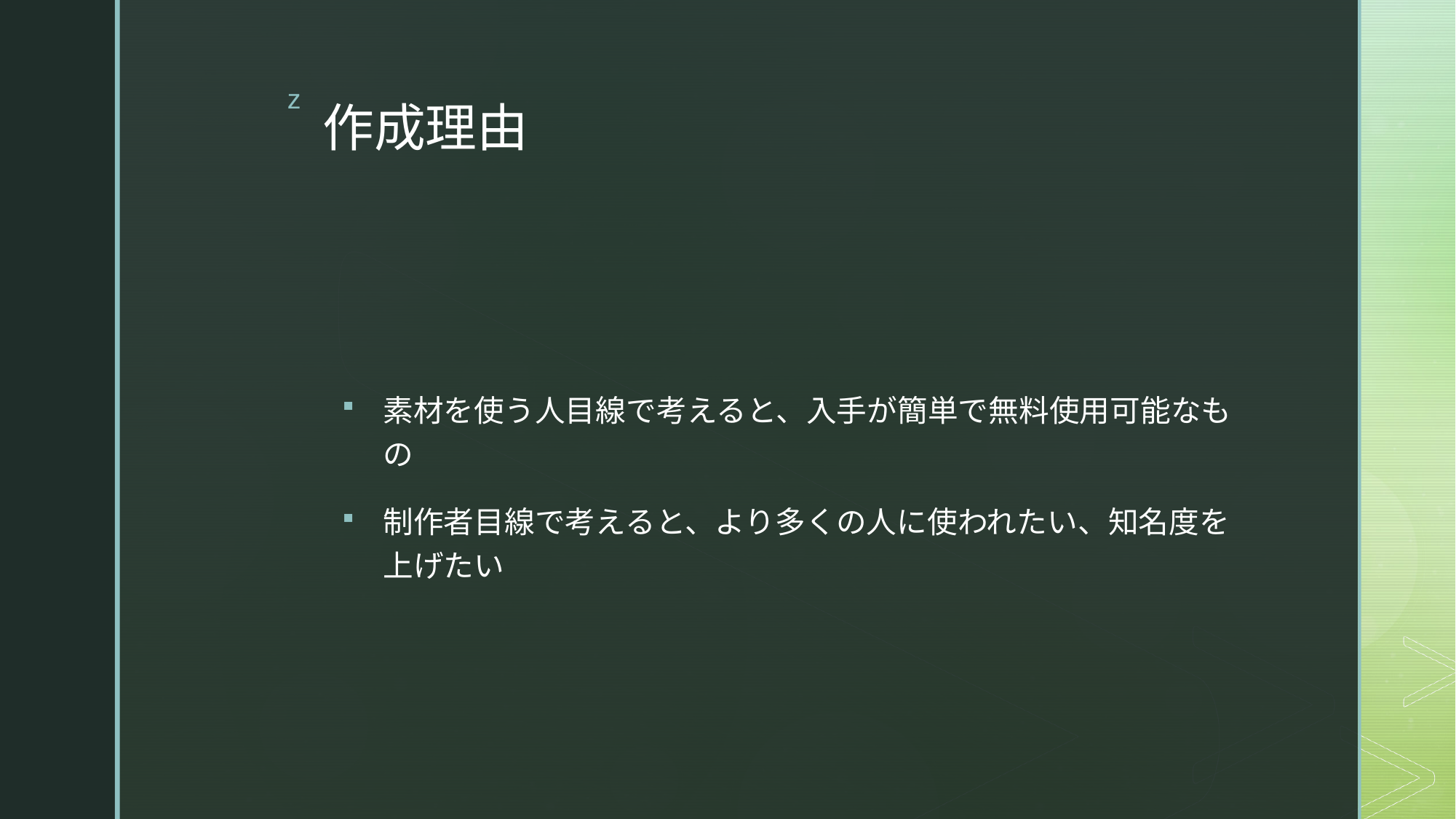

# 作成理由

素材を使う人目線で考えると、入手が簡単で無料使用可能なもの
制作者目線で考えると、より多くの人に使われたい、知名度を上げたい